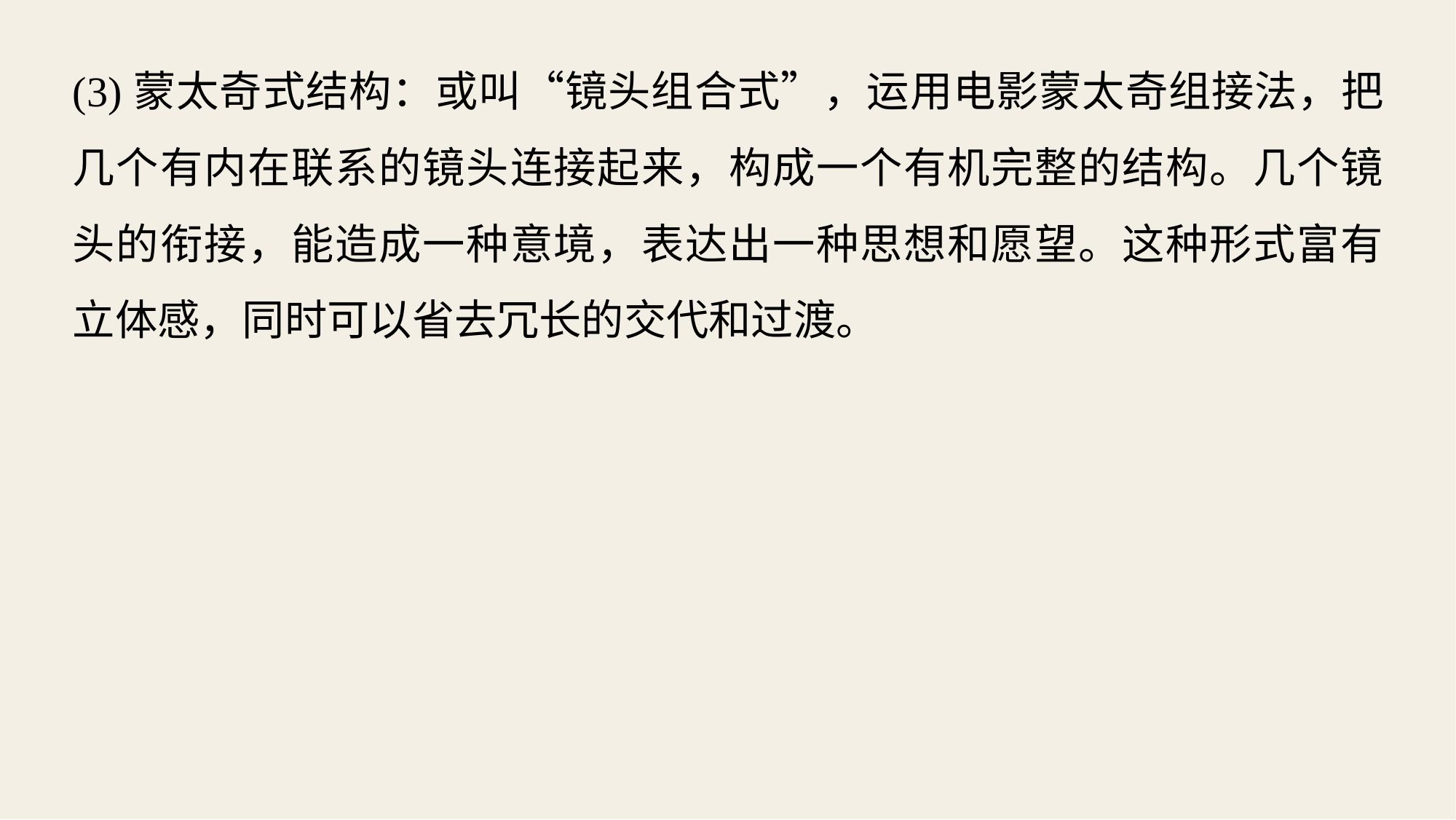

(3)蒙太奇式结构：或叫“镜头组合式”，运用电影蒙太奇组接法，把几个有内在联系的镜头连接起来，构成一个有机完整的结构。几个镜头的衔接，能造成一种意境，表达出一种思想和愿望。这种形式富有立体感，同时可以省去冗长的交代和过渡。